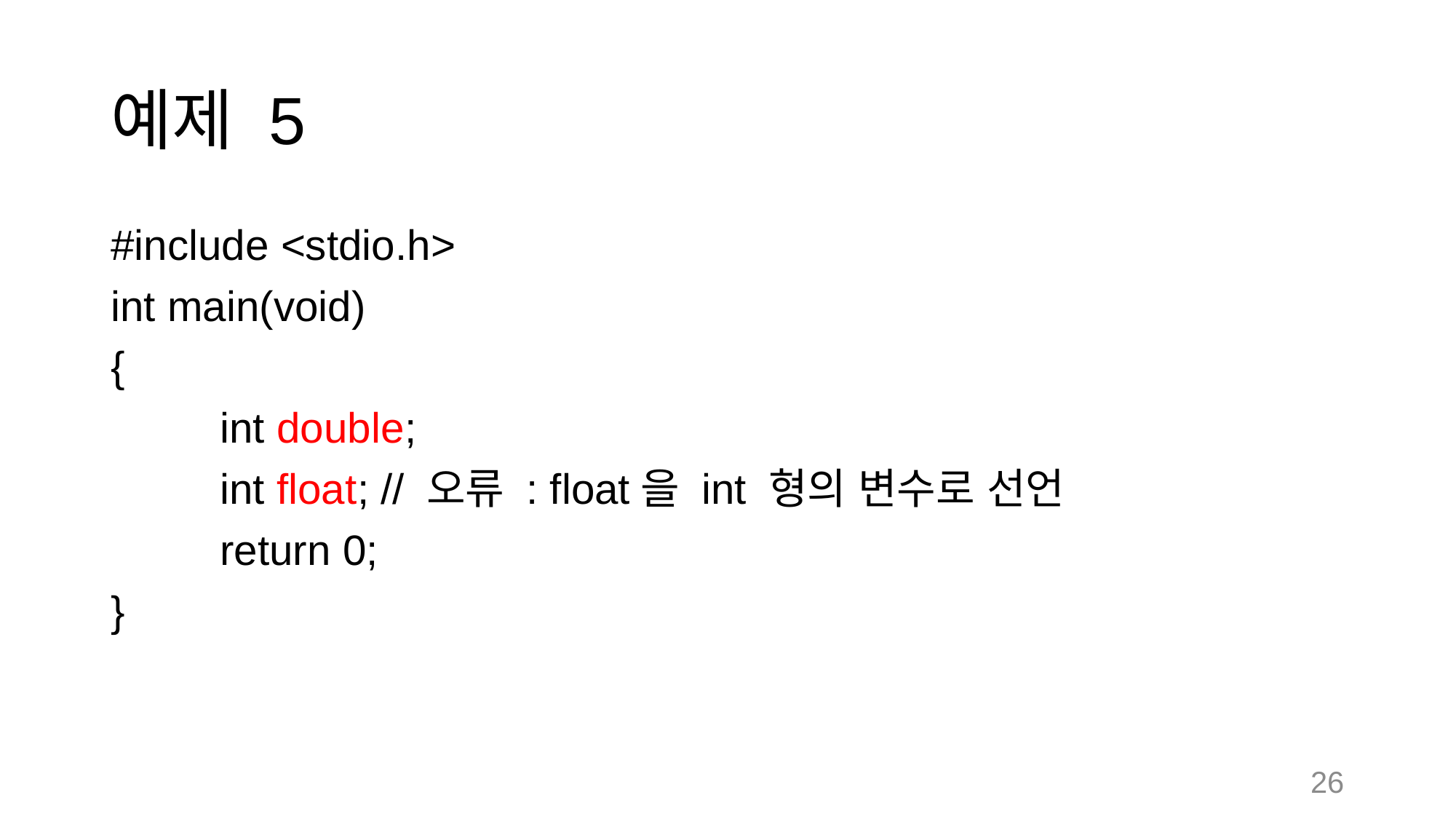

# 예제 5
#include <stdio.h>
int main(void)
{
	int double;
	int float; // 오류 : float을 int 형의 변수로 선언
	return 0;
}
26